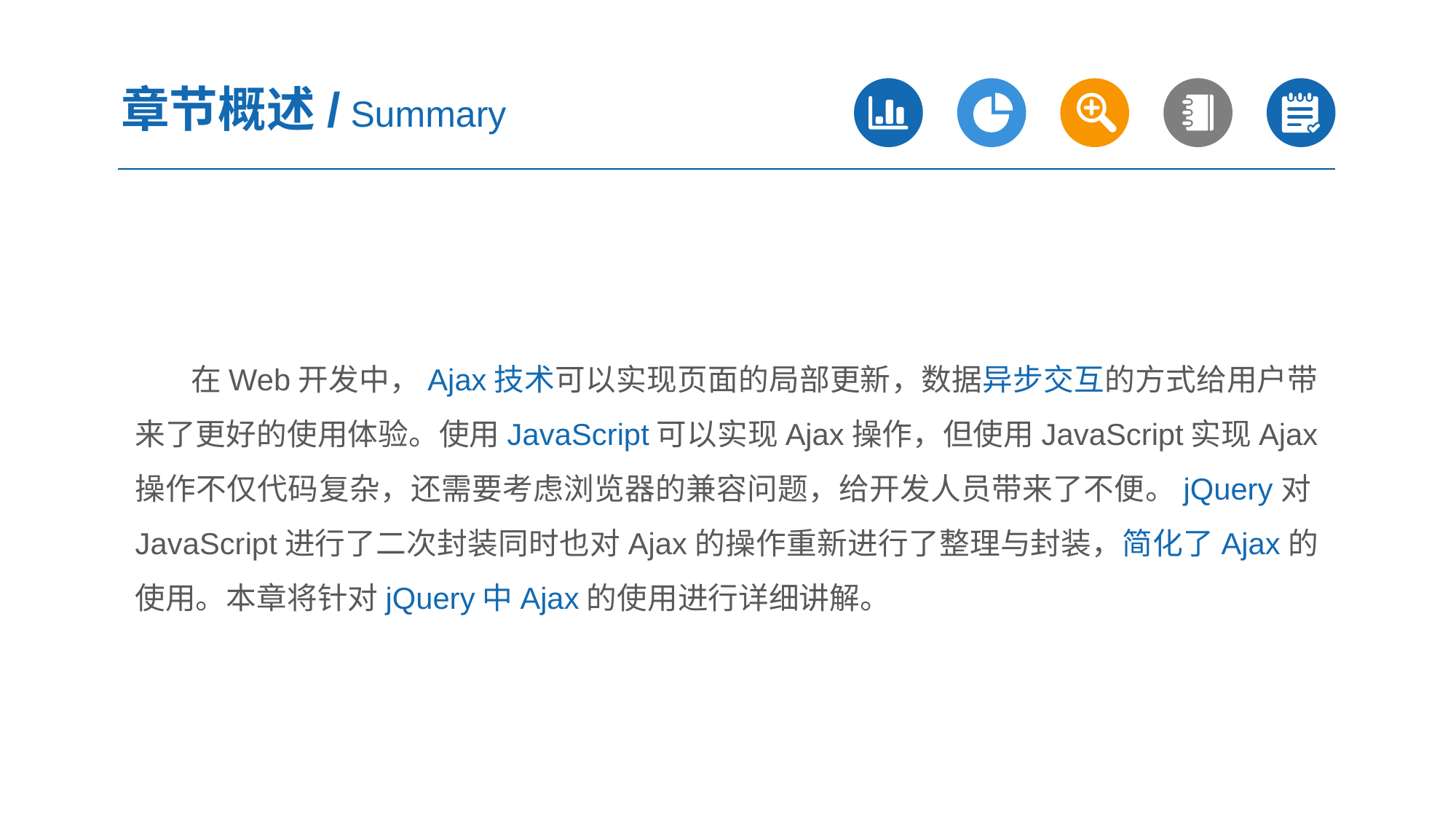

章节概述/ Summary
       在Web开发中，Ajax技术可以实现页面的局部更新，数据异步交互的方式给用户带来了更好的使用体验。使用JavaScript可以实现Ajax操作，但使用JavaScript实现Ajax操作不仅代码复杂，还需要考虑浏览器的兼容问题，给开发人员带来了不便。jQuery对JavaScript进行了二次封装同时也对Ajax的操作重新进行了整理与封装，简化了Ajax的使用。本章将针对jQuery中Ajax的使用进行详细讲解。